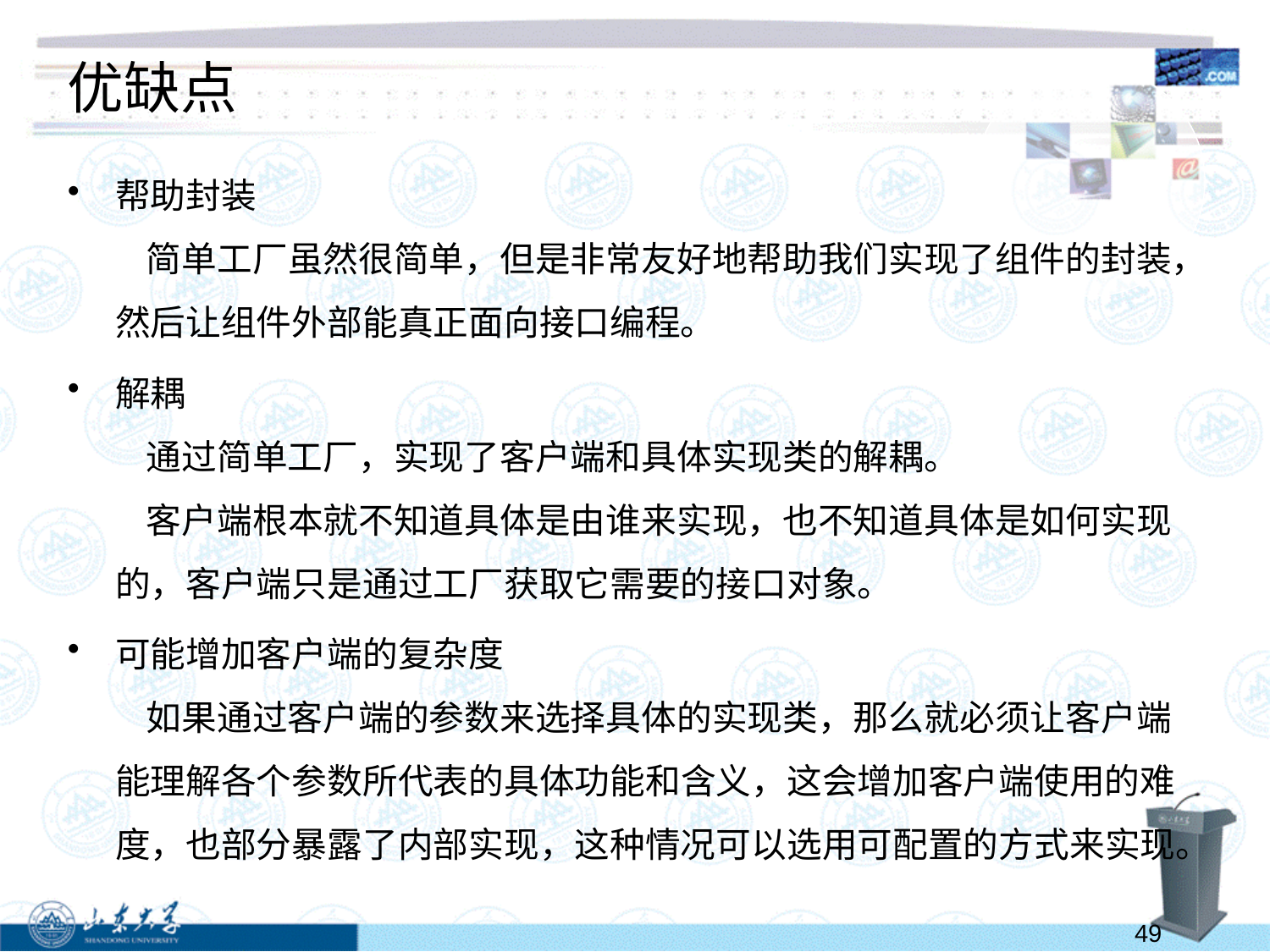

# 优缺点
帮助封装
    简单工厂虽然很简单，但是非常友好地帮助我们实现了组件的封装，然后让组件外部能真正面向接口编程。
解耦
    通过简单工厂，实现了客户端和具体实现类的解耦。
    客户端根本就不知道具体是由谁来实现，也不知道具体是如何实现的，客户端只是通过工厂获取它需要的接口对象。
可能增加客户端的复杂度
    如果通过客户端的参数来选择具体的实现类，那么就必须让客户端能理解各个参数所代表的具体功能和含义，这会增加客户端使用的难度，也部分暴露了内部实现，这种情况可以选用可配置的方式来实现。
49